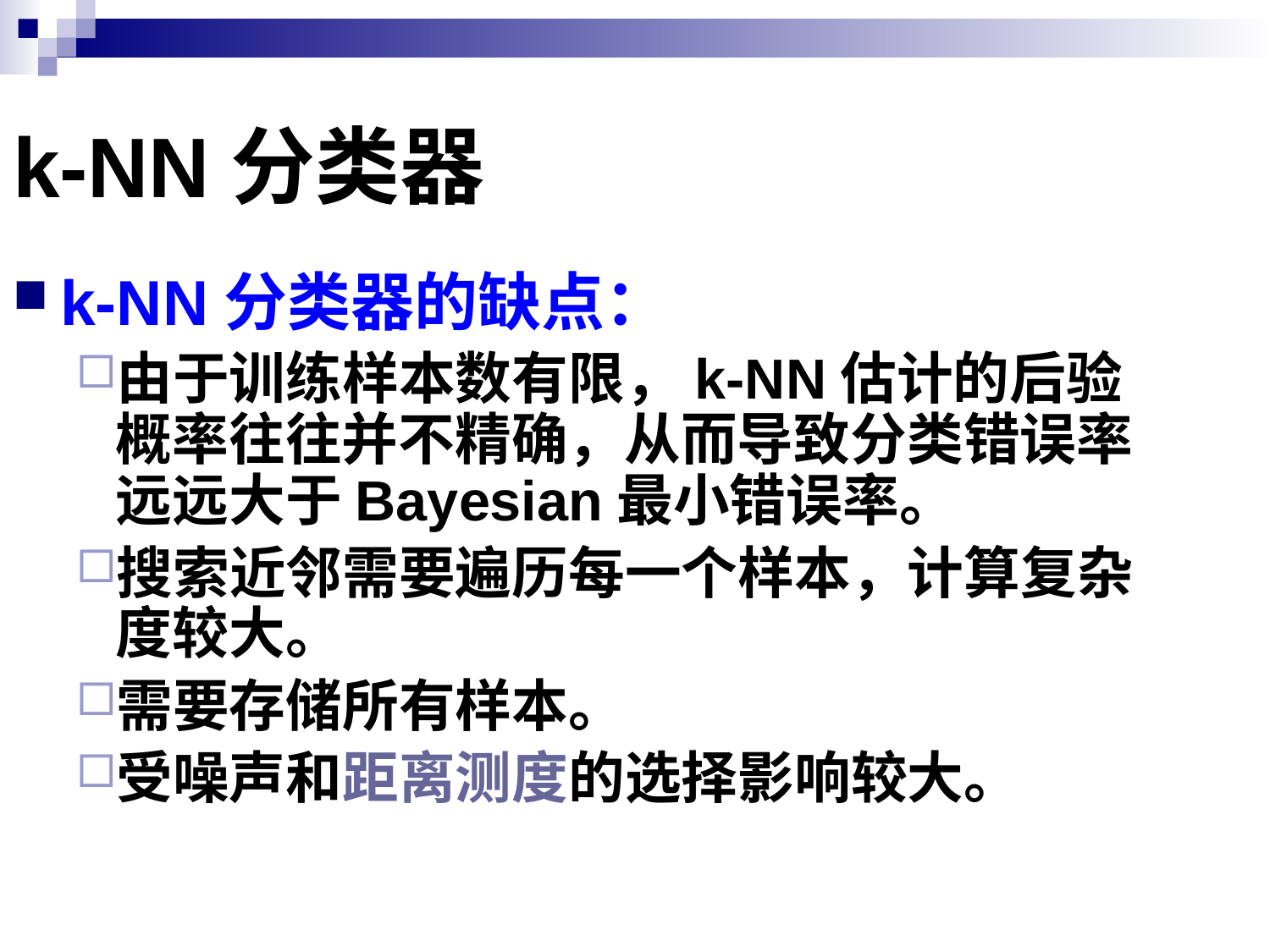

k-NN分类器
k-NN分类器的缺点：
由于训练样本数有限，k-NN估计的后验概率往往并不精确，从而导致分类错误率远远大于Bayesian最小错误率。
搜索近邻需要遍历每一个样本，计算复杂度较大。
需要存储所有样本。
受噪声和距离测度的选择影响较大。